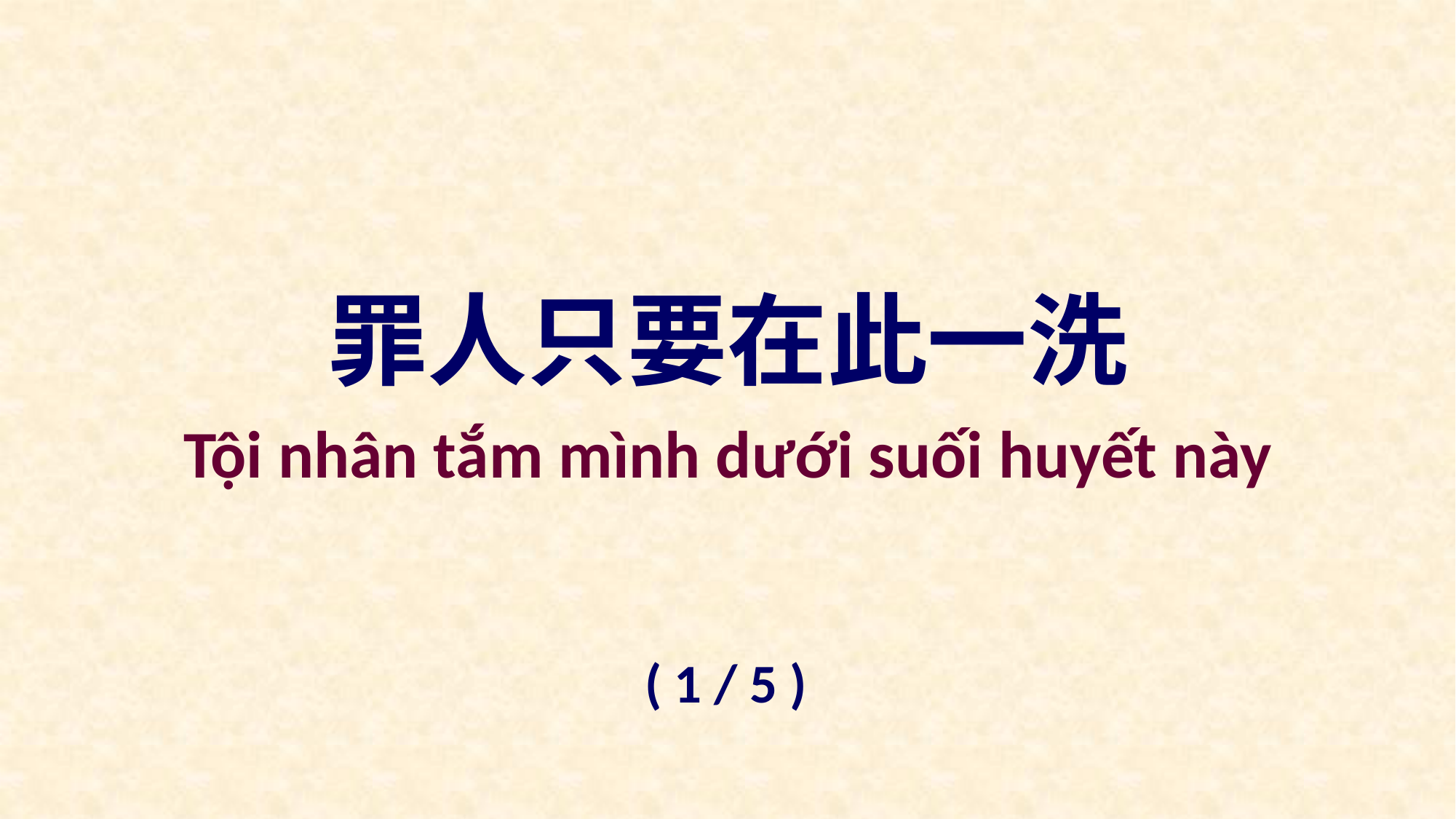

罪人只要在此一洗
Tội nhân tắm mình dưới suối huyết này
( 1 / 5 )